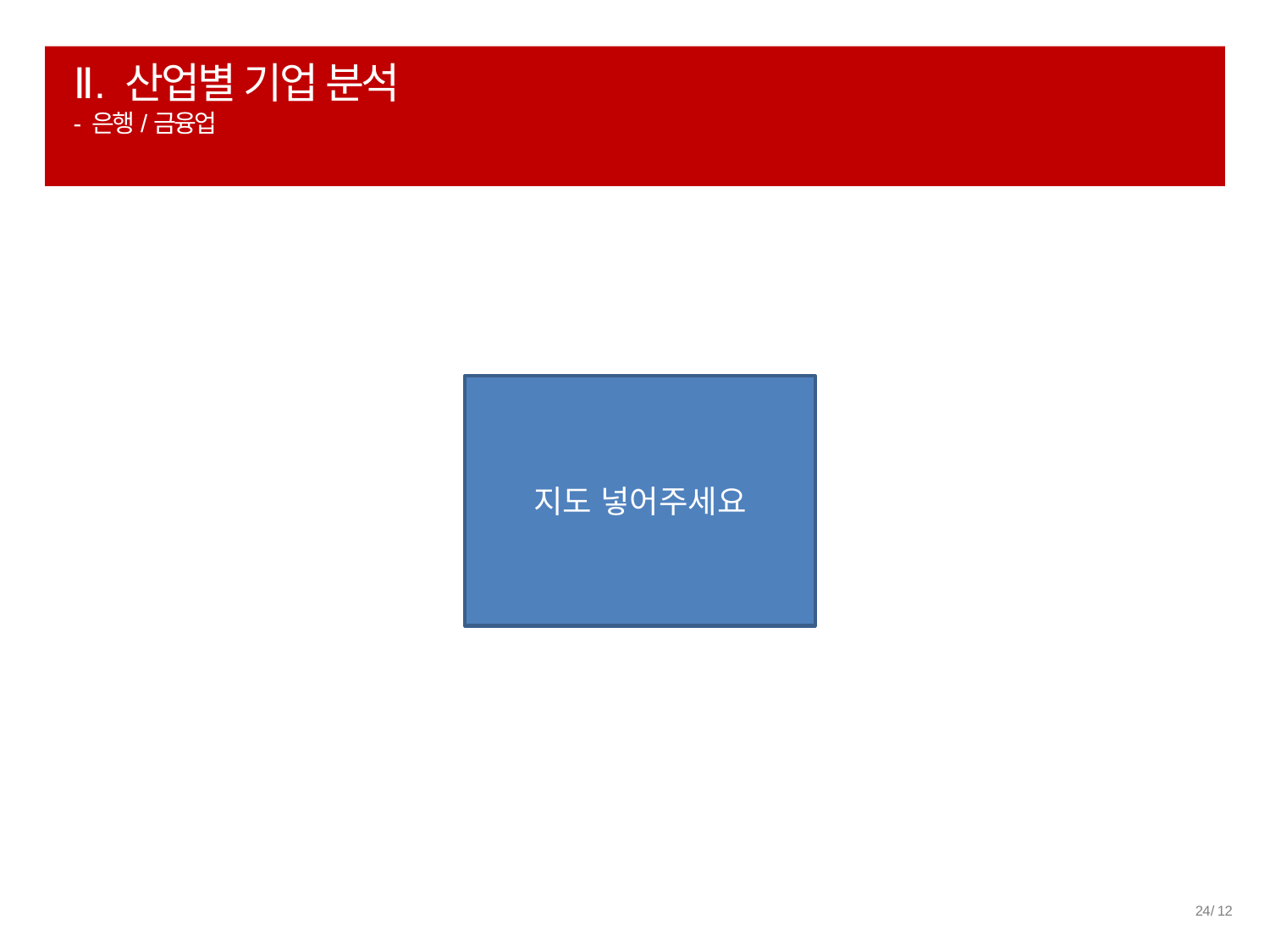

# Ⅱ. 산업별 기업 분석 - 은행/금융업
지도 넣어주세요
24/ 12